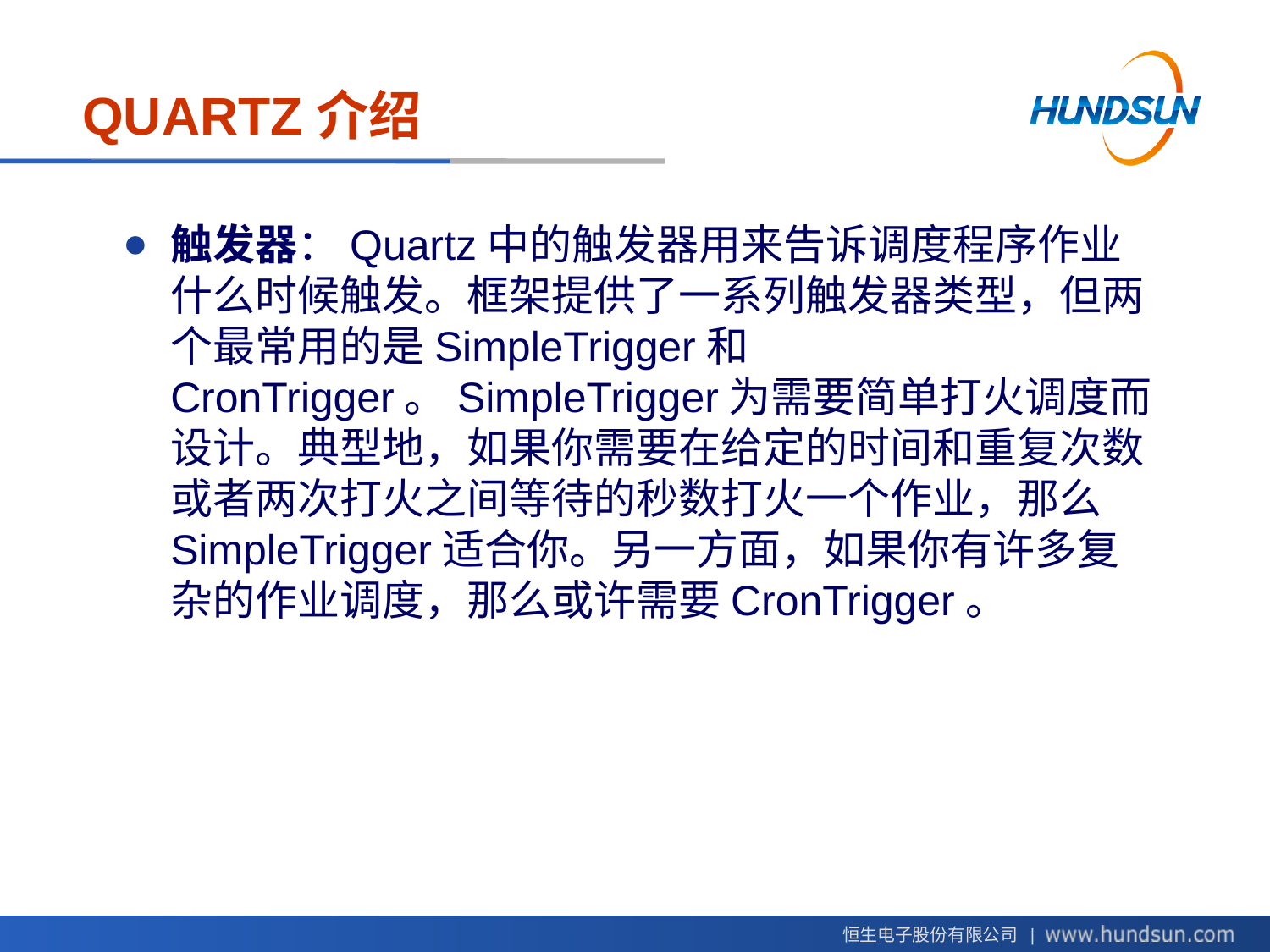

# QUARTZ介绍
触发器：Quartz中的触发器用来告诉调度程序作业什么时候触发。框架提供了一系列触发器类型，但两个最常用的是SimpleTrigger和CronTrigger。SimpleTrigger为需要简单打火调度而设计。典型地，如果你需要在给定的时间和重复次数或者两次打火之间等待的秒数打火一个作业，那么SimpleTrigger适合你。另一方面，如果你有许多复杂的作业调度，那么或许需要CronTrigger。